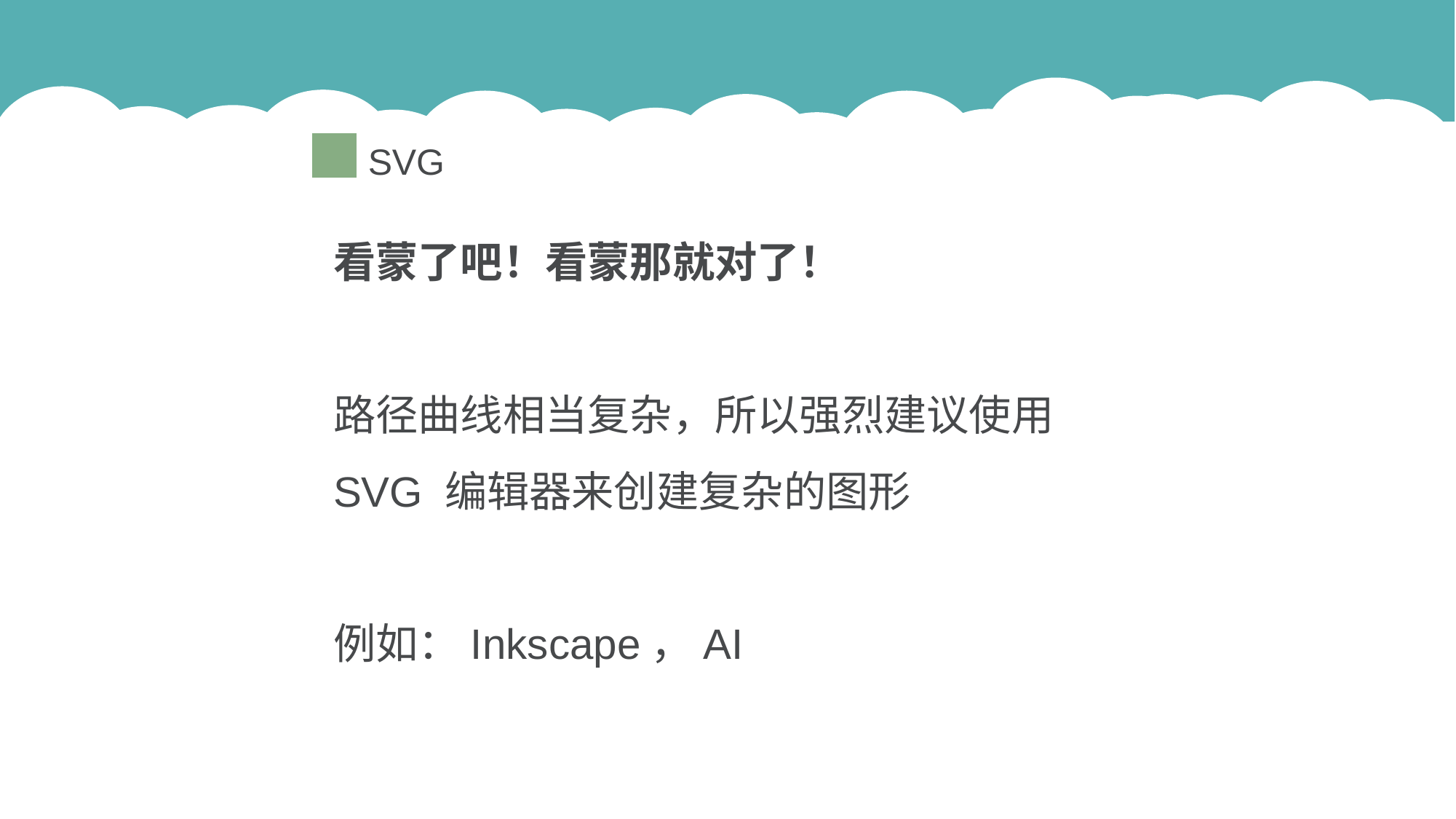

SVG
看蒙了吧！看蒙那就对了！

路径曲线相当复杂，所以强烈建议使用 SVG 编辑器来创建复杂的图形

例如：Inkscape，AI